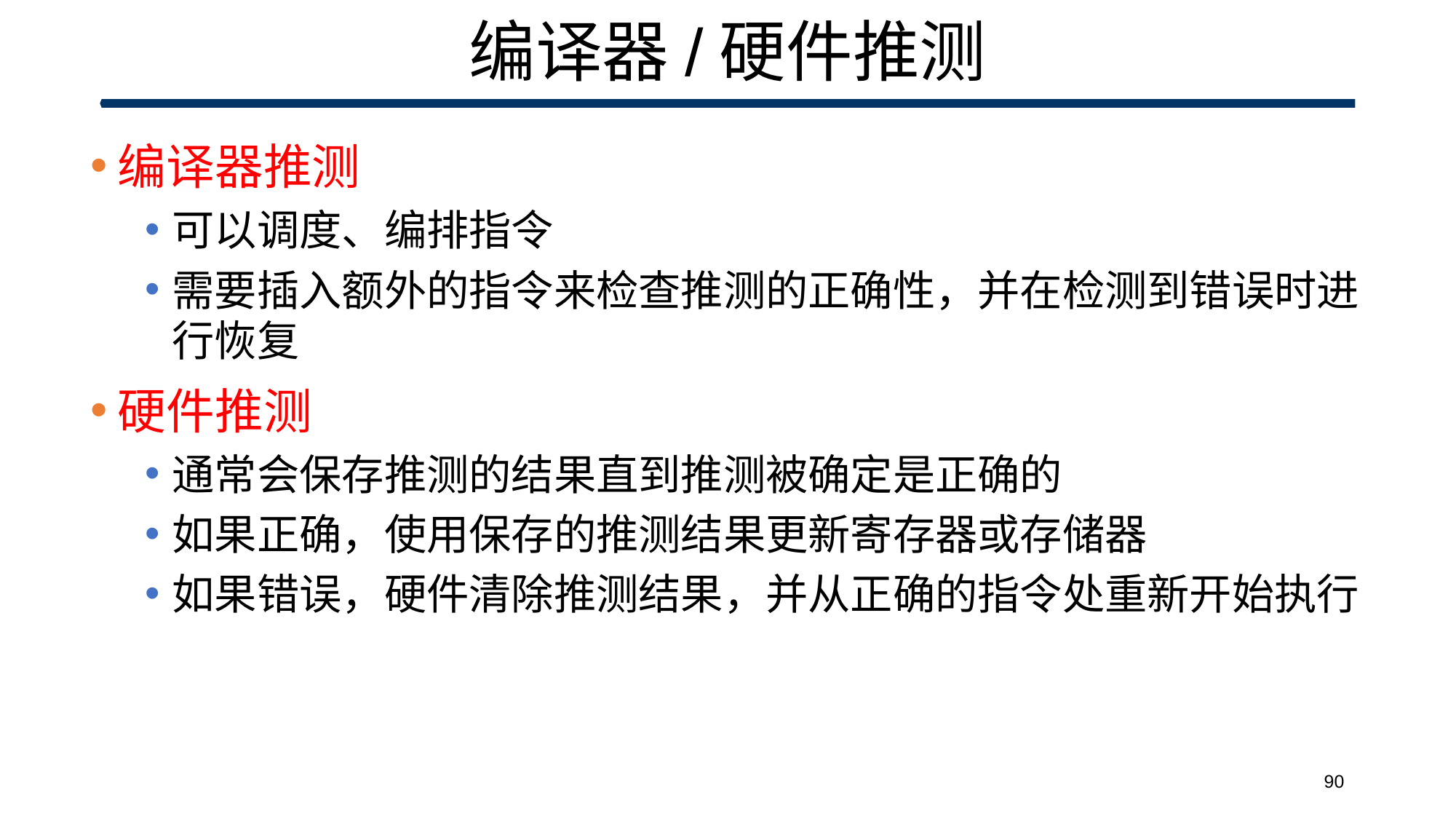

# 编译器/硬件推测
编译器推测
可以调度、编排指令
需要插入额外的指令来检查推测的正确性，并在检测到错误时进行恢复
硬件推测
通常会保存推测的结果直到推测被确定是正确的
如果正确，使用保存的推测结果更新寄存器或存储器
如果错误，硬件清除推测结果，并从正确的指令处重新开始执行
90